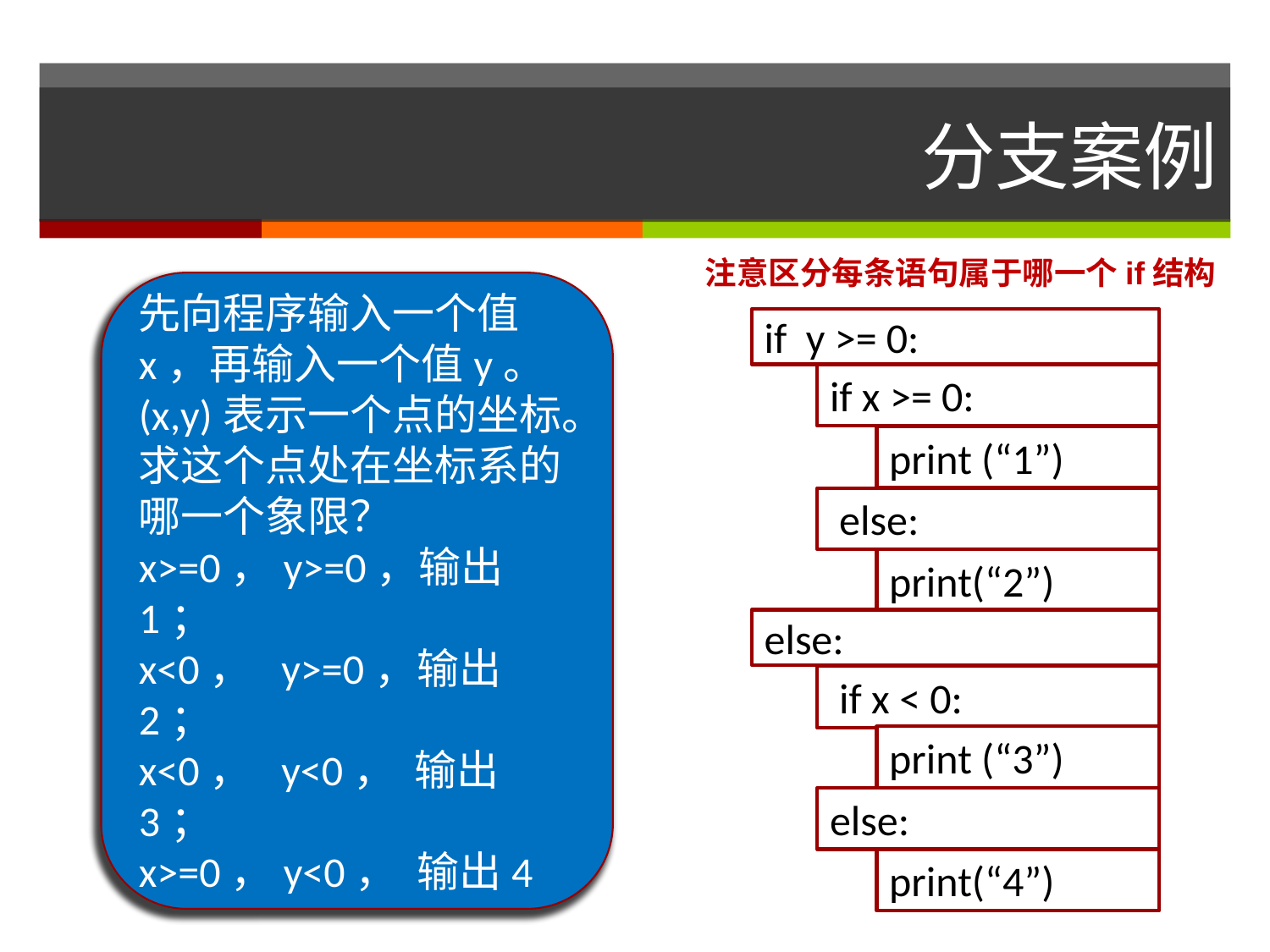

# 分支案例
注意区分每条语句属于哪一个if结构
先向程序输入一个值x，再输入一个值y。(x,y)表示一个点的坐标。求这个点处在坐标系的哪一个象限？
x>=0，y>=0，输出1；
x<0，  y>=0，输出2；
x<0，  y<0，  输出3；
x>=0，y<0，  输出4
if  y >= 0:
 if y >= 0:
   if x >= 0:
       print(“1”)
   else:
       print(“2”)
else:
   if x < 0:
       print(“3”)
   else:
       print(“4”)
if x >= 0:
print (“1”)
 else:
print(“2”)
else:
 if x < 0:
print (“3”)
else:
print(“4”)